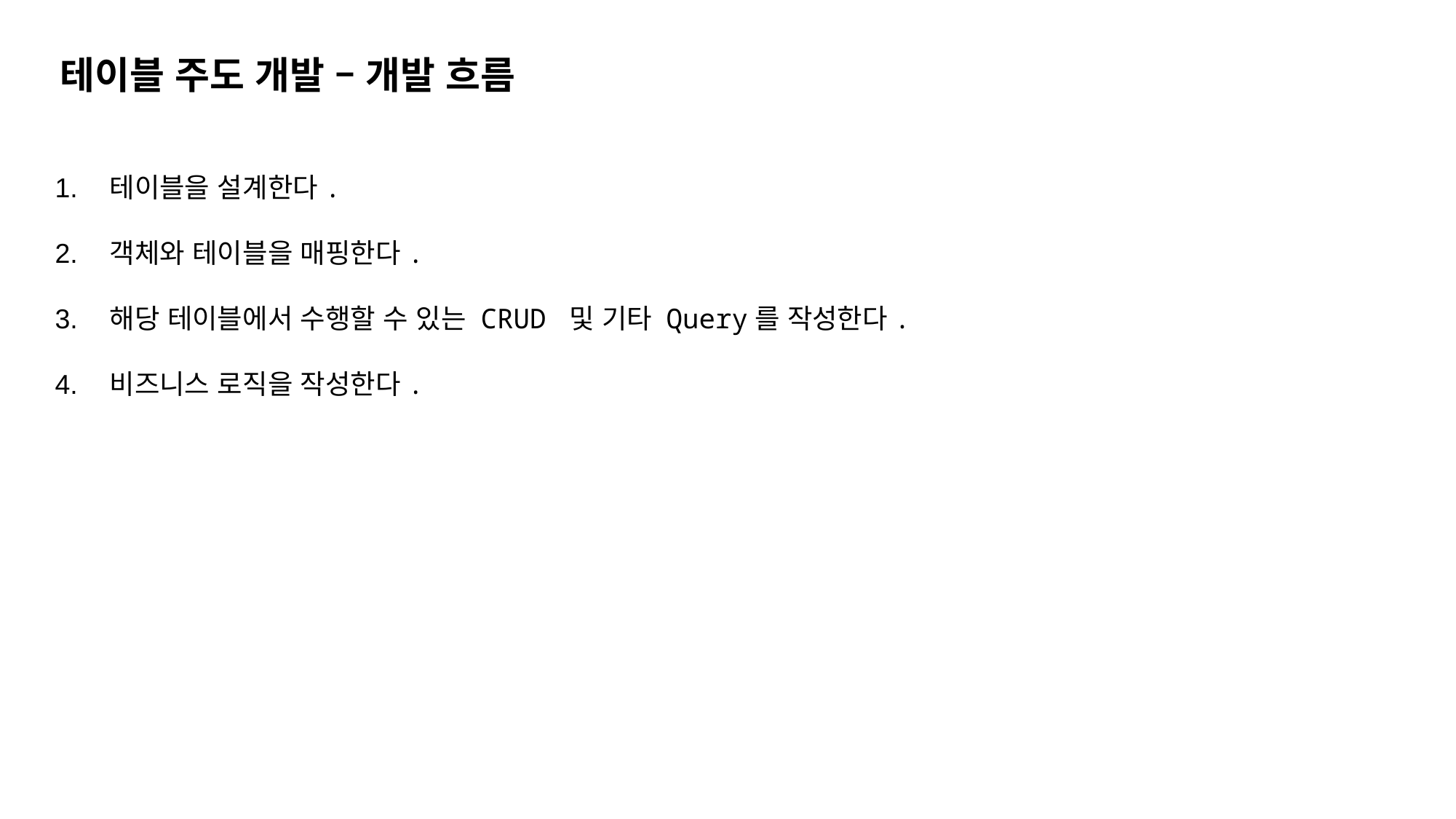

테이블 주도 개발 – 개발 흐름
테이블을 설계한다.

객체와 테이블을 매핑한다.

해당 테이블에서 수행할 수 있는 CRUD 및 기타 Query를 작성한다.

비즈니스 로직을 작성한다.